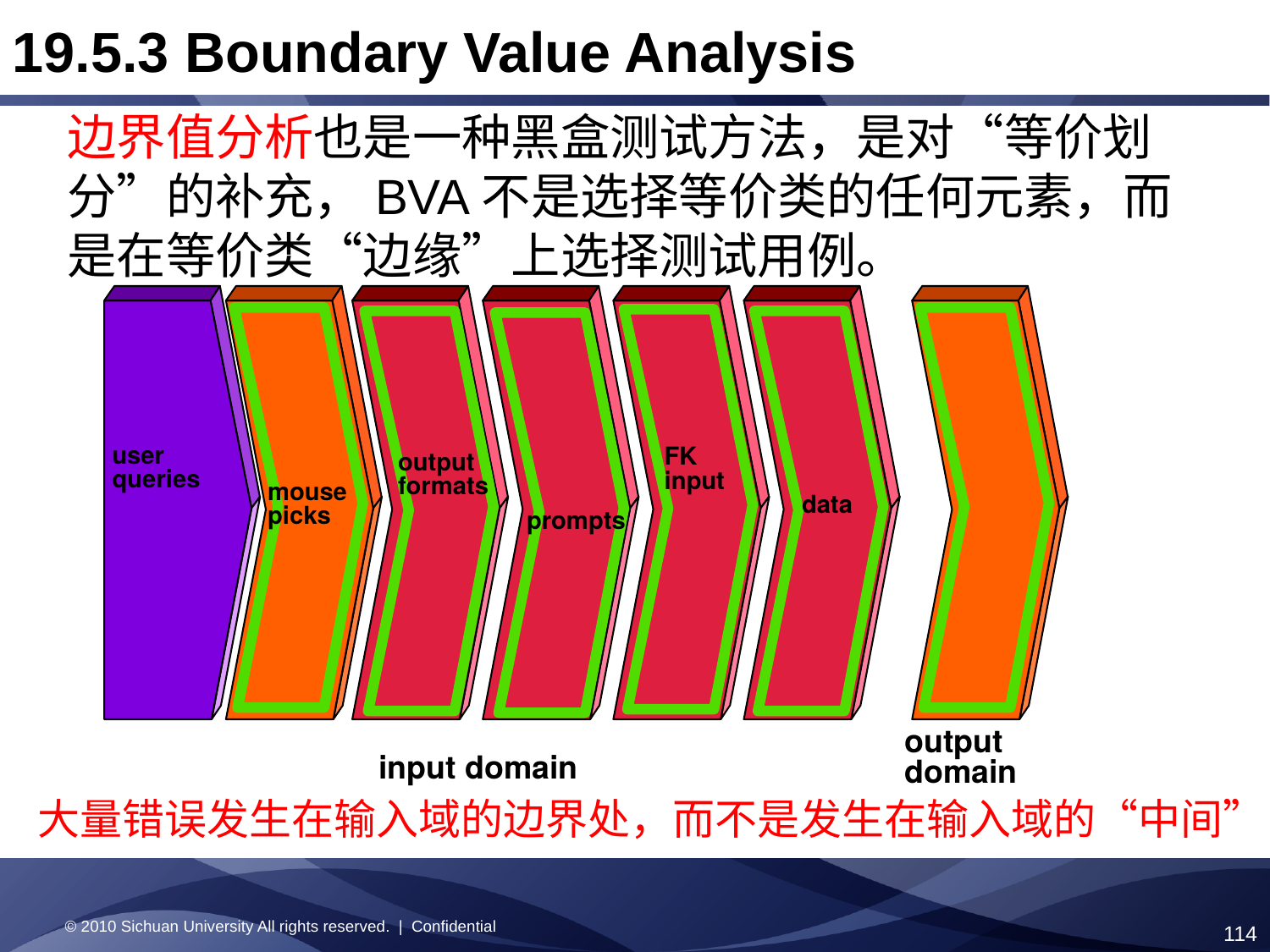

19.5.3 Boundary Value Analysis
边界值分析也是一种黑盒测试方法，是对“等价划分”的补充，BVA不是选择等价类的任何元素，而是在等价类“边缘”上选择测试用例。

user
queries
FK
input
output
formats
mouse
picks
data
prompts
output
domain
input domain
大量错误发生在输入域的边界处，而不是发生在输入域的“中间”
© 2010 Sichuan University All rights reserved.  |  Confidential
114